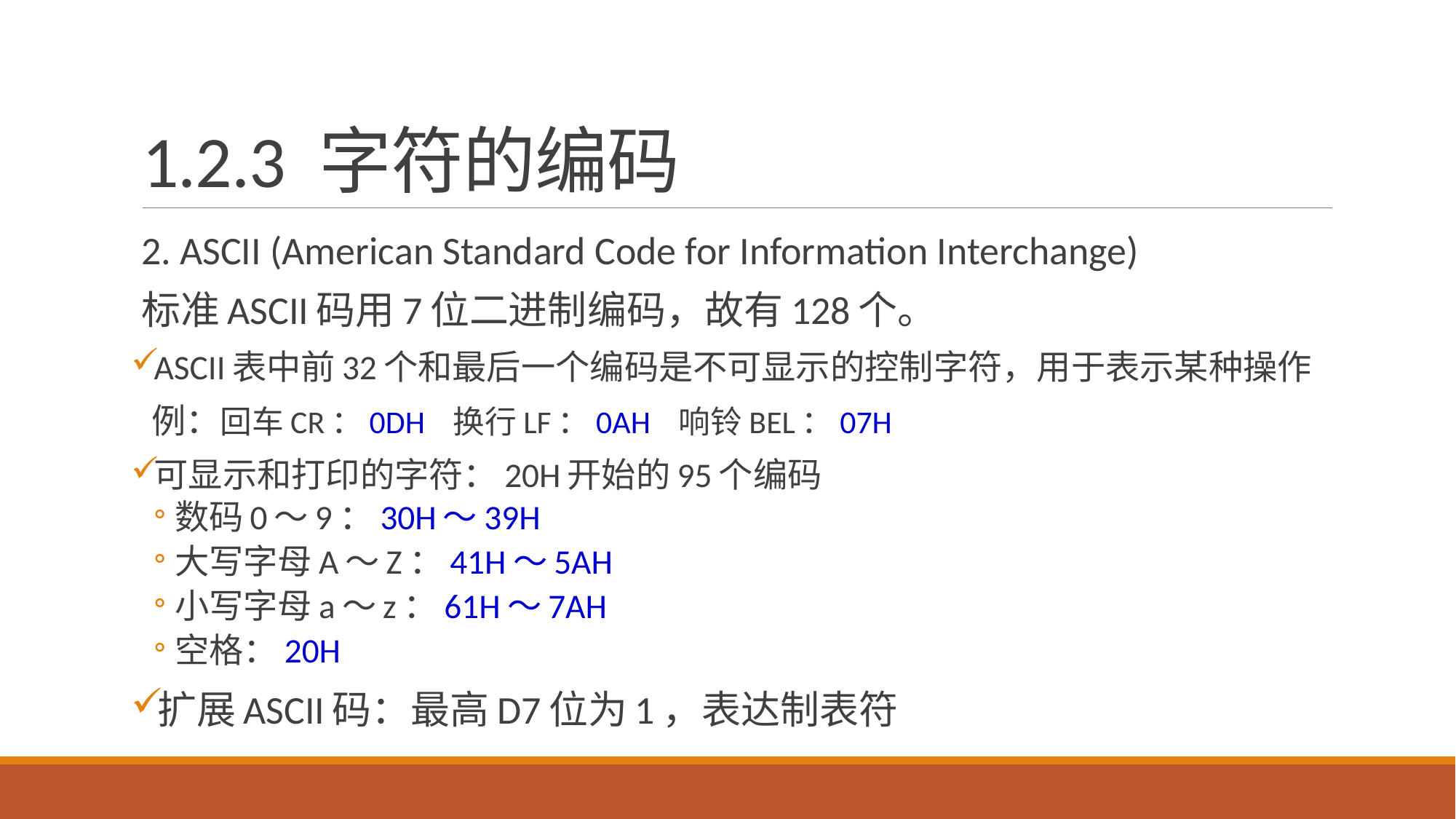

# 1.2.3 字符的编码
2. ASCII (American Standard Code for Information Interchange)
标准ASCII码用7位二进制编码，故有128个。
ASCII表中前32个和最后一个编码是不可显示的控制字符，用于表示某种操作
	 例：回车CR：0DH   换行LF：0AH   响铃BEL：07H
可显示和打印的字符：20H开始的95个编码
数码0～9：30H～39H
大写字母A～Z：41H～5AH
小写字母a～z：61H～7AH
空格：20H
扩展ASCII码：最高D7位为1，表达制表符